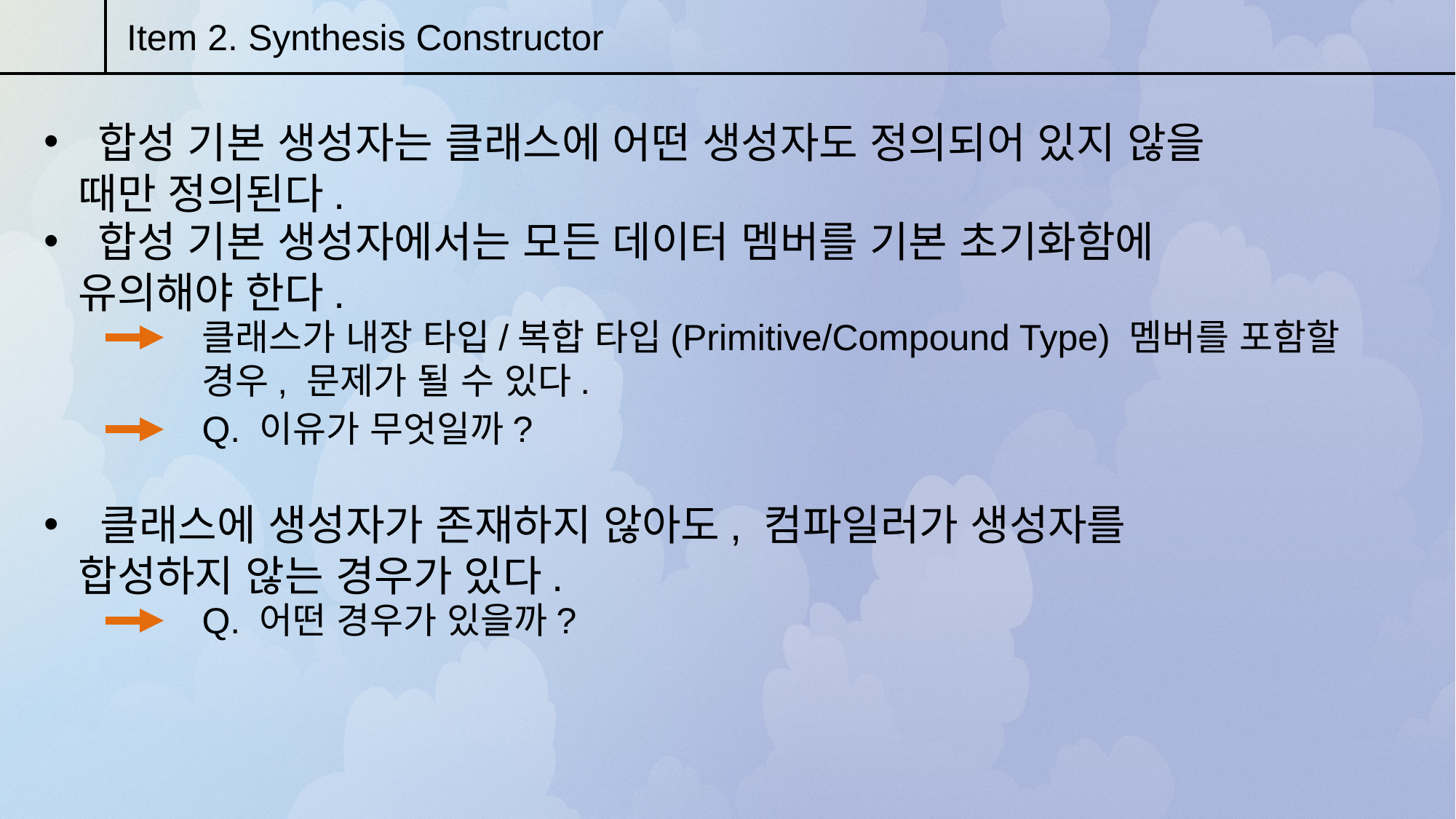

Item 2. Synthesis Constructor
 합성 기본 생성자는 클래스에 어떤 생성자도 정의되어 있지 않을 때만 정의된다.
 합성 기본 생성자에서는 모든 데이터 멤버를 기본 초기화함에 유의해야 한다.
클래스가 내장 타입/복합 타입(Primitive/Compound Type) 멤버를 포함할 경우, 문제가 될 수 있다.
Q. 이유가 무엇일까?
 클래스에 생성자가 존재하지 않아도, 컴파일러가 생성자를 합성하지 않는 경우가 있다.
Q. 어떤 경우가 있을까?